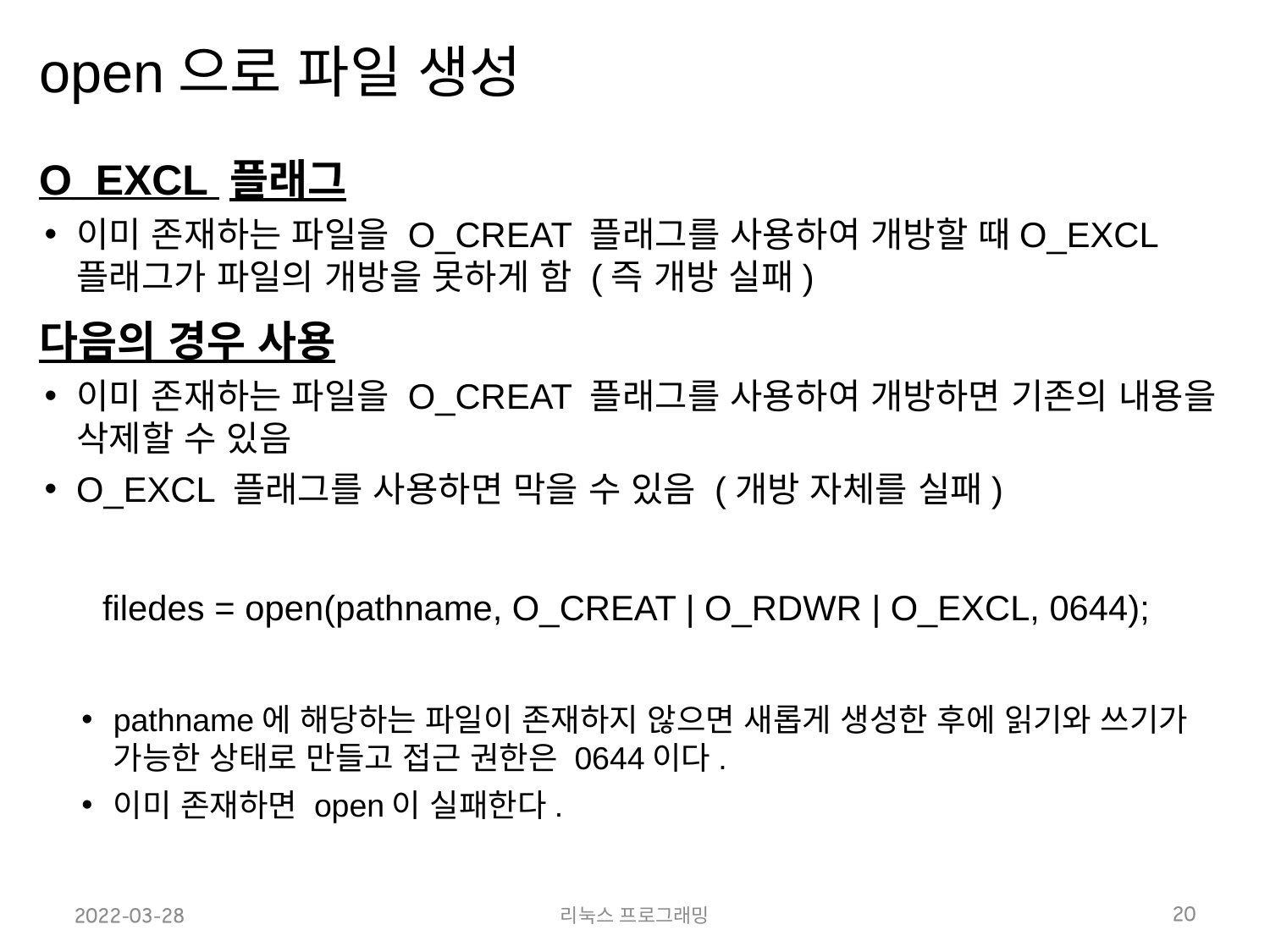

# open으로 파일 생성
O_EXCL 플래그
이미 존재하는 파일을 O_CREAT 플래그를 사용하여 개방할 때O_EXCL 플래그가 파일의 개방을 못하게 함 (즉 개방 실패)
다음의 경우 사용
이미 존재하는 파일을 O_CREAT 플래그를 사용하여 개방하면 기존의 내용을 삭제할 수 있음
O_EXCL 플래그를 사용하면 막을 수 있음 (개방 자체를 실패)

filedes = open(pathname, O_CREAT | O_RDWR | O_EXCL, 0644);

pathname에 해당하는 파일이 존재하지 않으면 새롭게 생성한 후에 읽기와 쓰기가 가능한 상태로 만들고 접근 권한은 0644이다.
이미 존재하면 open이 실패한다.

2022-03-28
리눅스 프로그래밍
20